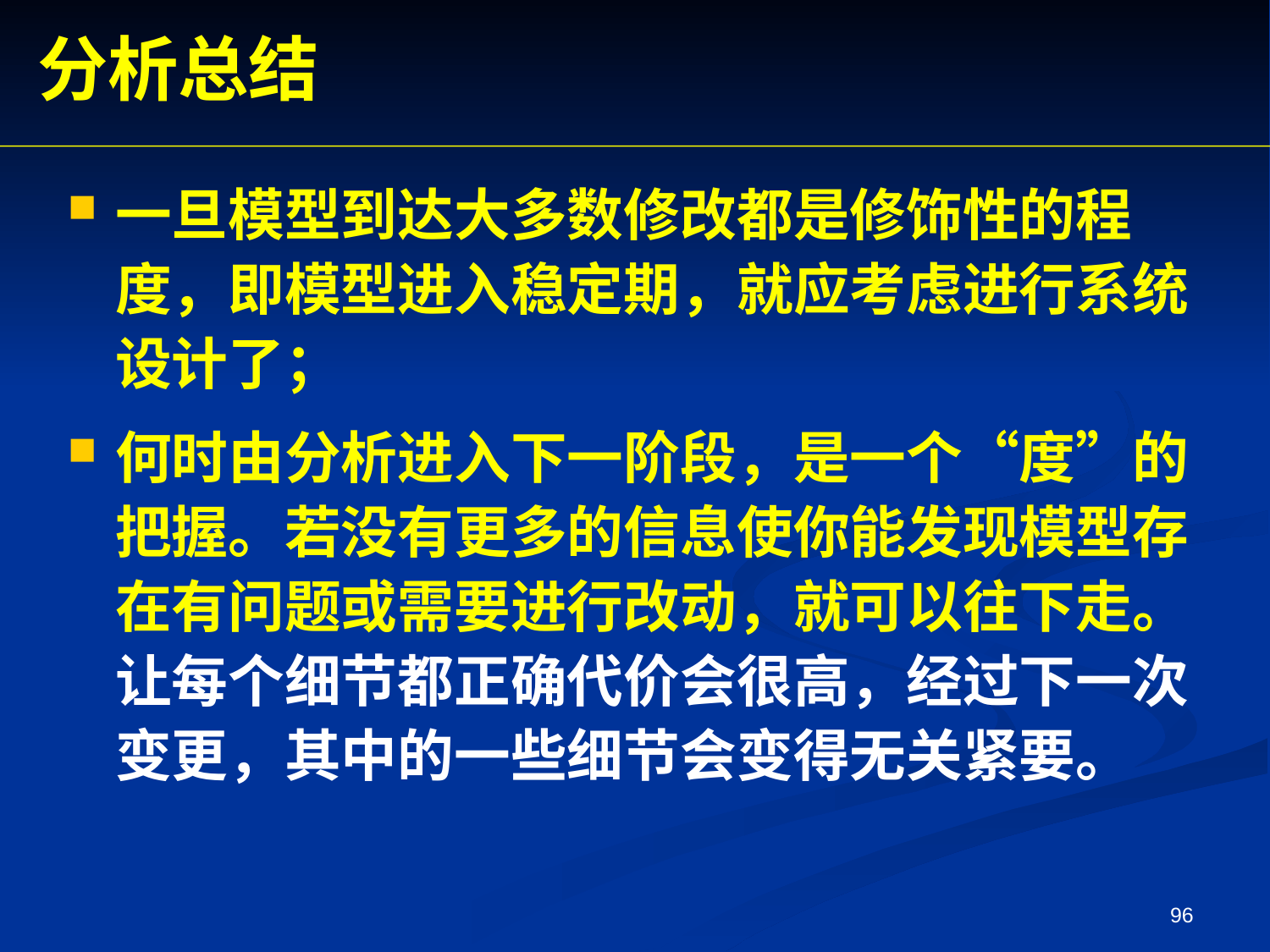

分析总结

一旦模型到达大多数修改都是修饰性的程度，即模型进入稳定期，就应考虑进行系统设计了；
何时由分析进入下一阶段，是一个“度”的把握。若没有更多的信息使你能发现模型存在有问题或需要进行改动，就可以往下走。让每个细节都正确代价会很高，经过下一次变更，其中的一些细节会变得无关紧要。
96